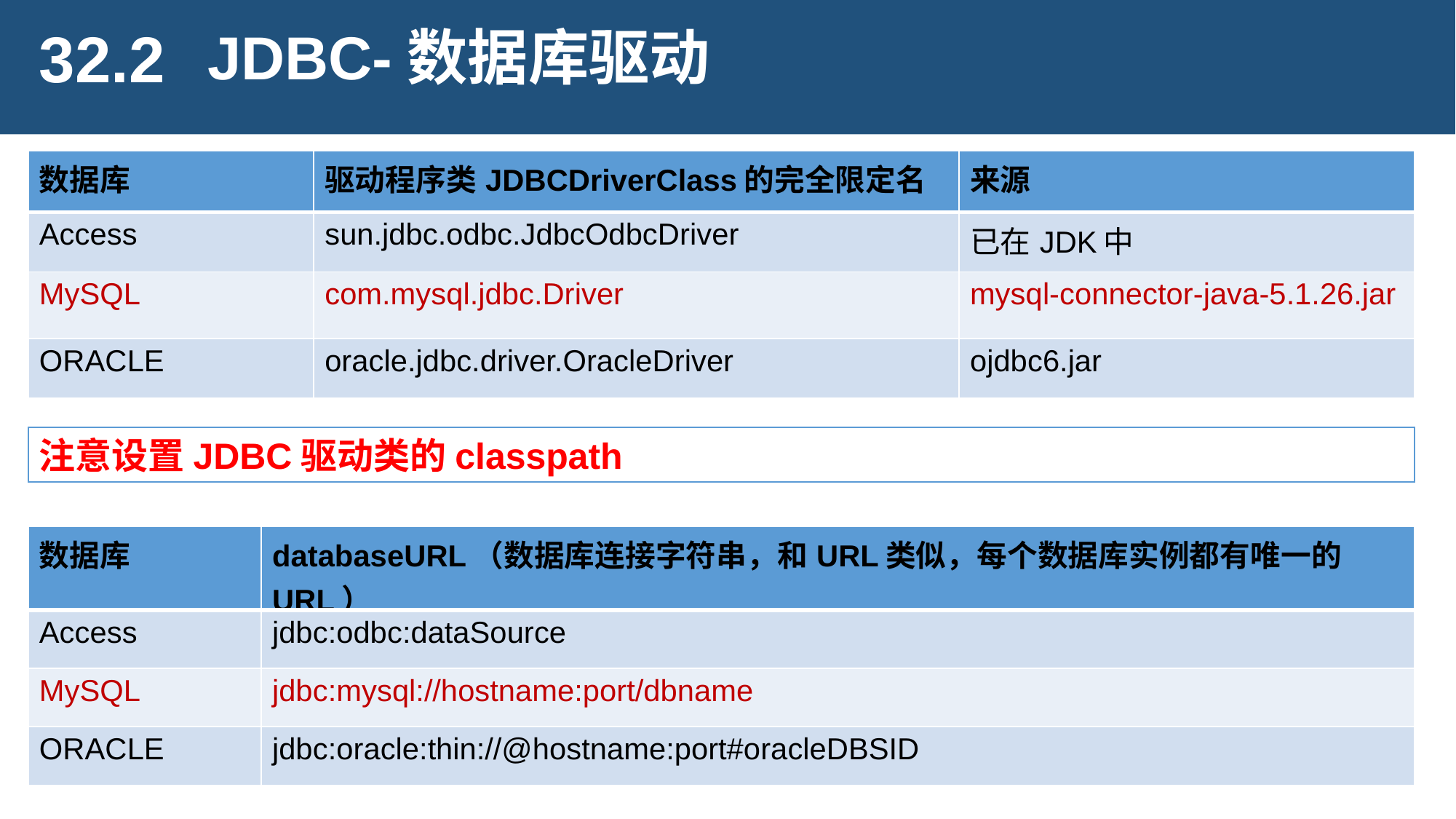

32.2
JDBC-数据库驱动
| 数据库 | 驱动程序类JDBCDriverClass的完全限定名 | 来源 |
| --- | --- | --- |
| Access | sun.jdbc.odbc.JdbcOdbcDriver | 已在JDK中 |
| MySQL | com.mysql.jdbc.Driver | mysql-connector-java-5.1.26.jar |
| ORACLE | oracle.jdbc.driver.OracleDriver | ojdbc6.jar |
注意设置JDBC驱动类的classpath
| 数据库 | databaseURL（数据库连接字符串，和URL类似，每个数据库实例都有唯一的URL） |
| --- | --- |
| Access | jdbc:odbc:dataSource |
| MySQL | jdbc:mysql://hostname:port/dbname |
| ORACLE | jdbc:oracle:thin://@hostname:port#oracleDBSID |